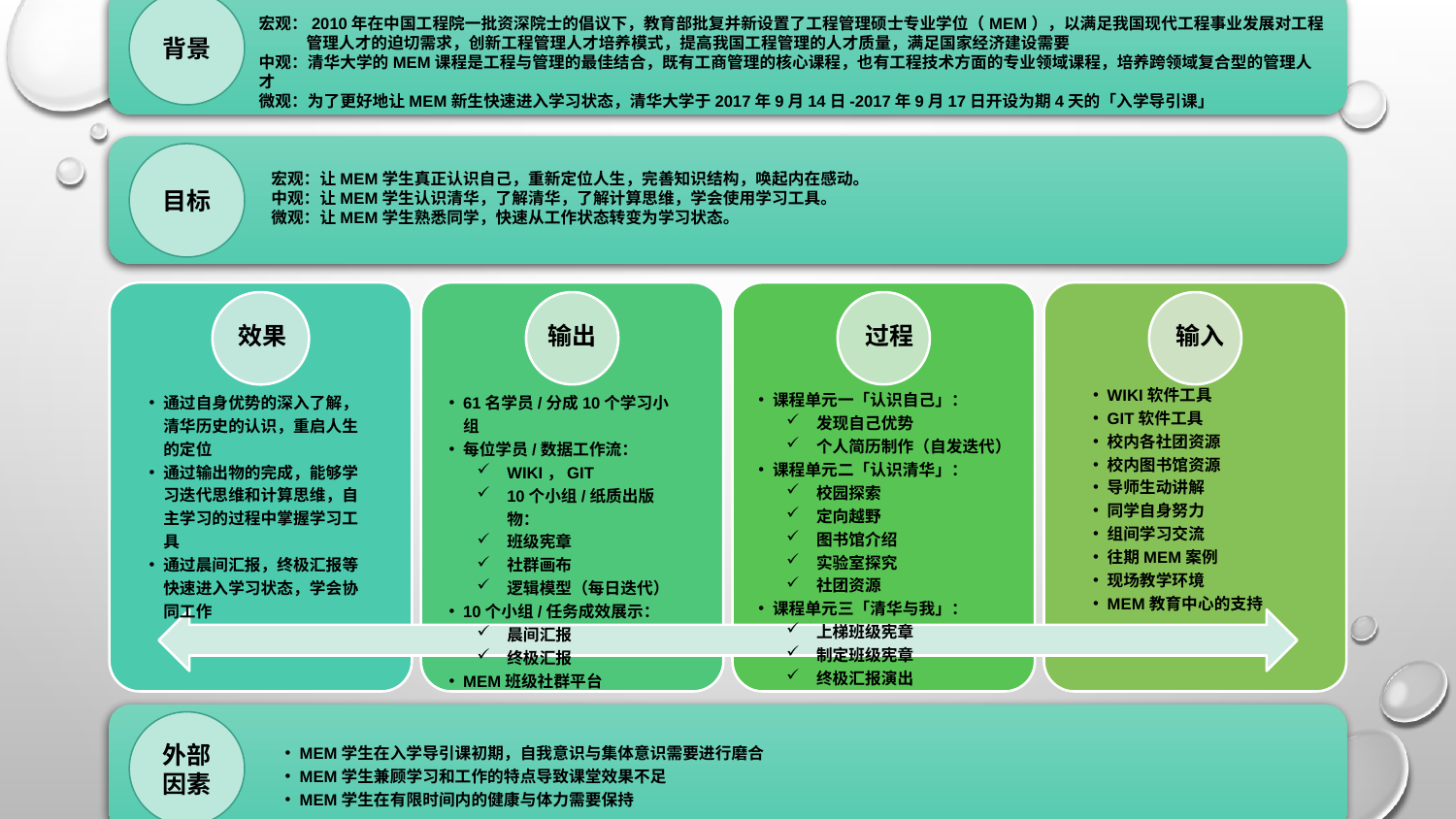

背景
宏观：2010年在中国工程院一批资深院士的倡议下，教育部批复并新设置了工程管理硕士专业学位（MEM），以满足我国现代工程事业发展对工程
            管理人才的迫切需求，创新工程管理人才培养模式，提高我国工程管理的人才质量，满足国家经济建设需要
中观：清华大学的MEM课程是工程与管理的最佳结合，既有工商管理的核心课程，也有工程技术方面的专业领域课程，培养跨领域复合型的管理人才
微观：为了更好地让MEM新生快速进入学习状态，清华大学于2017年9月14日-2017年9月17日开设为期4天的「入学导引课」
#

目标
宏观：让MEM学生真正认识自己，重新定位人生，完善知识结构，唤起内在感动。
中观：让MEM学生认识清华，了解清华，了解计算思维，学会使用学习工具。
微观：让MEM学生熟悉同学，快速从工作状态转变为学习状态。

效果
输出
过程
输入
WIKI软件工具
GIT软件工具
校内各社团资源
校内图书馆资源
导师生动讲解
同学自身努力
组间学习交流
往期MEM案例
现场教学环境
MEM教育中心的支持

课程单元一「认识自己」：
发现自己优势
个人简历制作（自发迭代）
课程单元二「认识清华」：
校园探索
定向越野
图书馆介绍
实验室探究
社团资源
课程单元三「清华与我」：
上梯班级宪章
制定班级宪章
终极汇报演出
通过自身优势的深入了解，清华历史的认识，重启人生的定位
通过输出物的完成，能够学习迭代思维和计算思维，自主学习的过程中掌握学习工具
通过晨间汇报，终极汇报等快速进入学习状态，学会协同工作
61名学员/分成10个学习小组
每位学员/数据工作流：
WIKI，GIT
10个小组/纸质出版物：
班级宪章
社群画布
逻辑模型（每日迭代）
10个小组/任务成效展示：
晨间汇报
终极汇报
MEM班级社群平台

外部因素
MEM学生在入学导引课初期，自我意识与集体意识需要进行磨合
MEM学生兼顾学习和工作的特点导致课堂效果不足
MEM学生在有限时间内的健康与体力需要保持